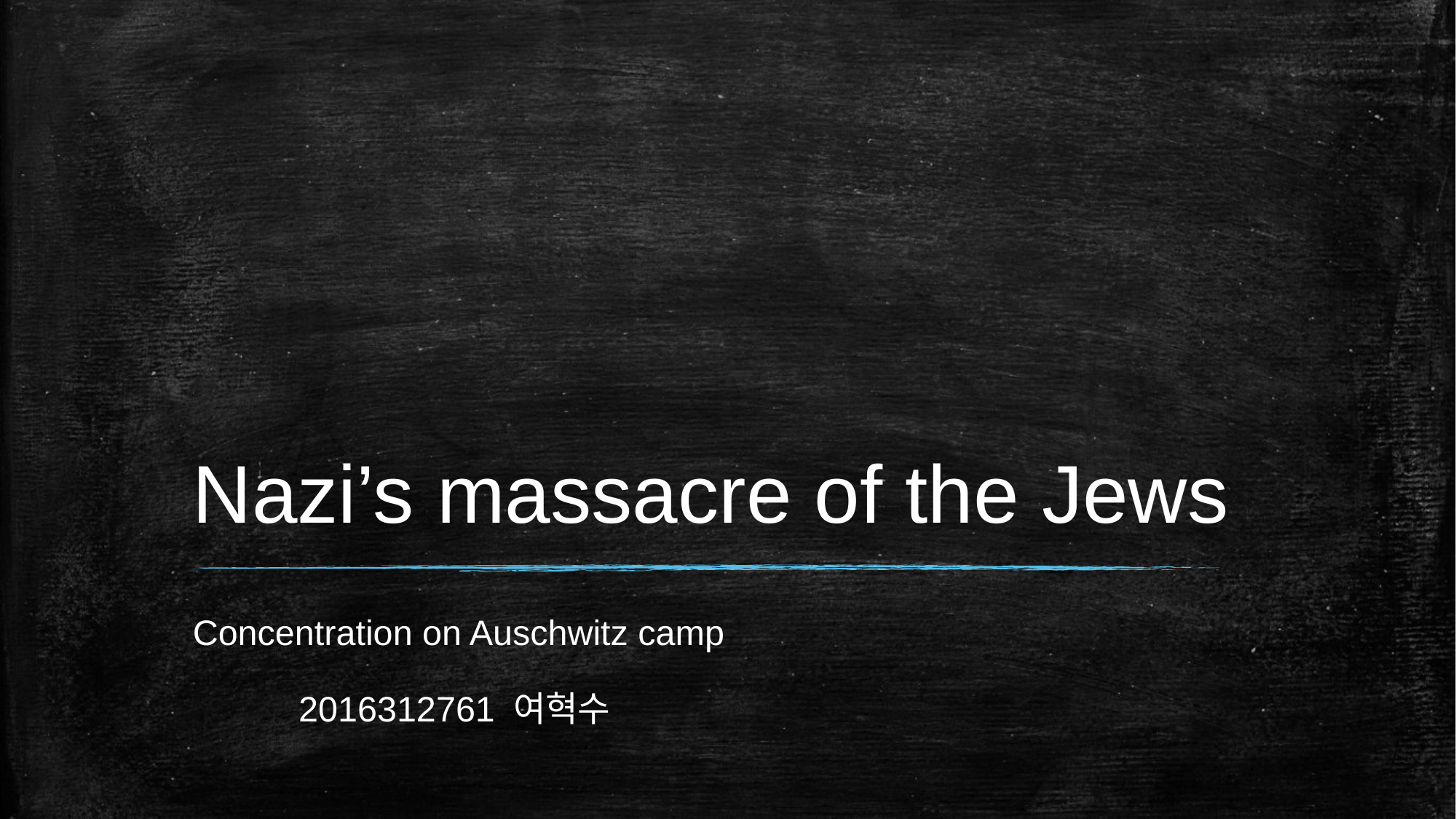

# Nazi’s massacre of the Jews
Concentration on Auschwitz camp

							2016312761 여혁수